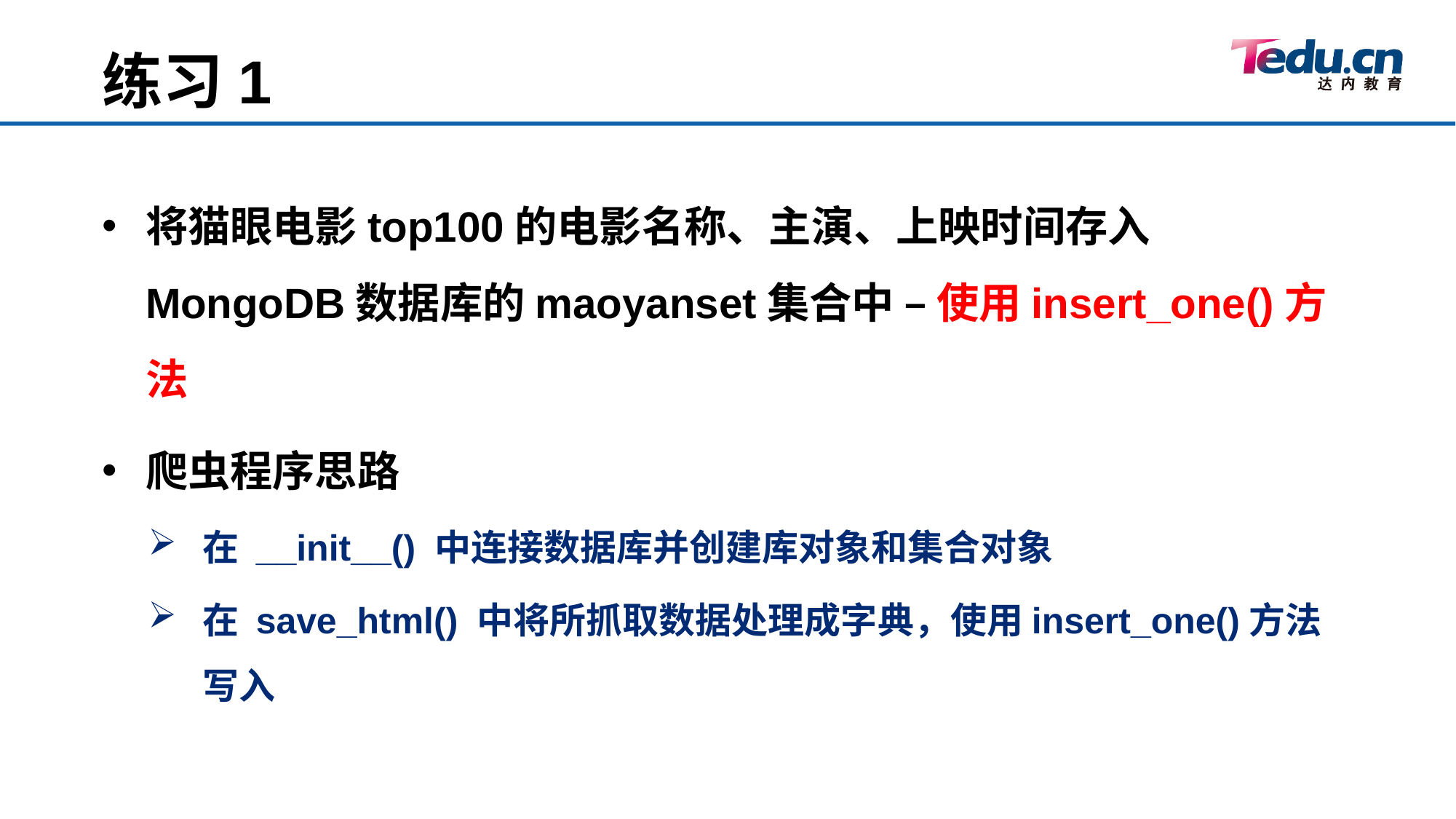

练习1
将猫眼电影top100的电影名称、主演、上映时间存入MongoDB数据库的maoyanset集合中 – 使用insert_one()方法
爬虫程序思路
在 __init__() 中连接数据库并创建库对象和集合对象
在 save_html() 中将所抓取数据处理成字典，使用insert_one()方法写入